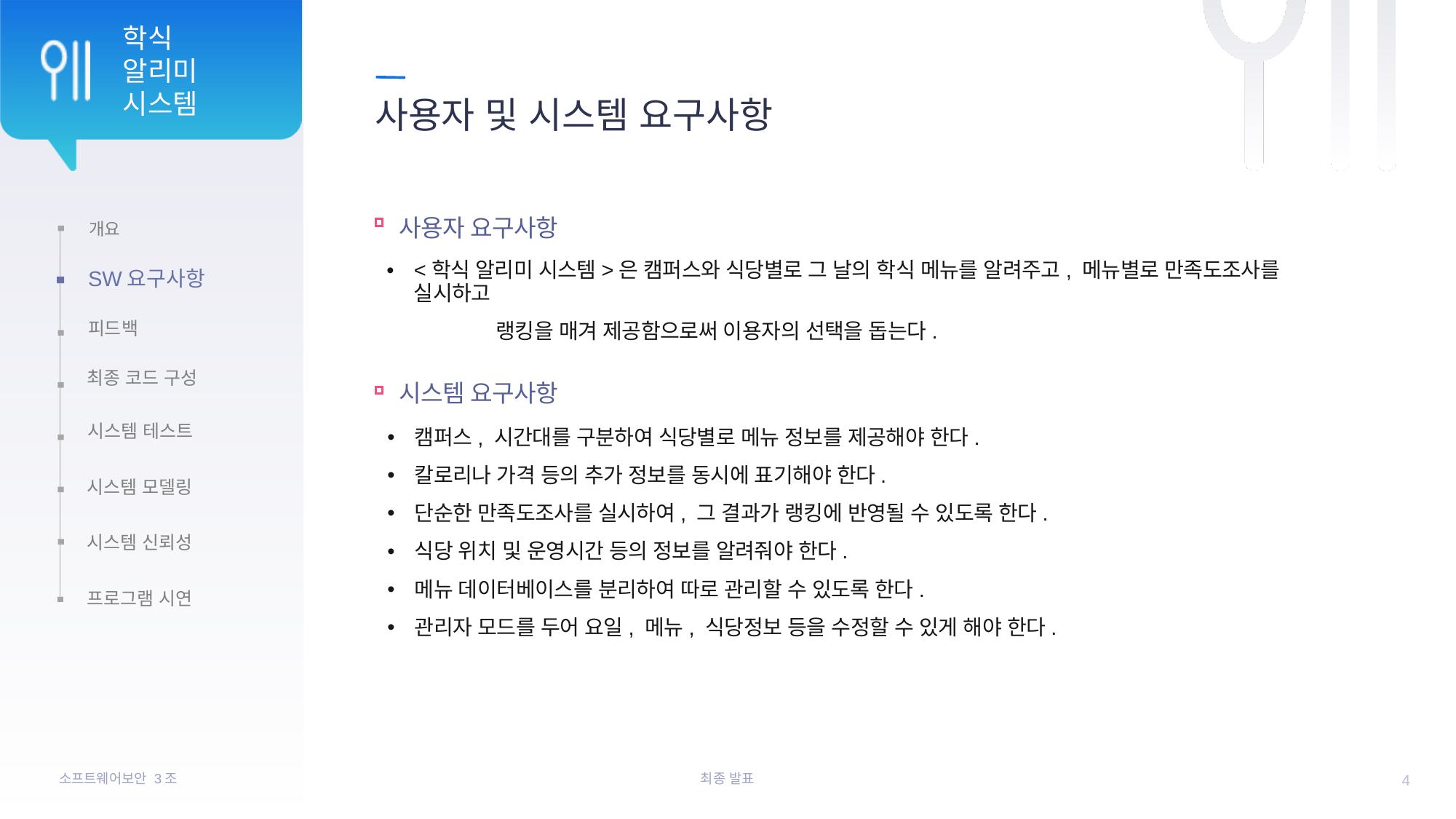

# 사용자 및 시스템 요구사항
사용자 요구사항

<학식 알리미 시스템>은 캠퍼스와 식당별로 그 날의 학식 메뉴를 알려주고, 메뉴별로 만족도조사를 실시하고
	랭킹을 매겨 제공함으로써 이용자의 선택을 돕는다.
시스템 요구사항

캠퍼스, 시간대를 구분하여 식당별로 메뉴 정보를 제공해야 한다.
칼로리나 가격 등의 추가 정보를 동시에 표기해야 한다.
단순한 만족도조사를 실시하여, 그 결과가 랭킹에 반영될 수 있도록 한다.
식당 위치 및 운영시간 등의 정보를 알려줘야 한다.
메뉴 데이터베이스를 분리하여 따로 관리할 수 있도록 한다.
관리자 모드를 두어 요일, 메뉴, 식당정보 등을 수정할 수 있게 해야 한다.
4